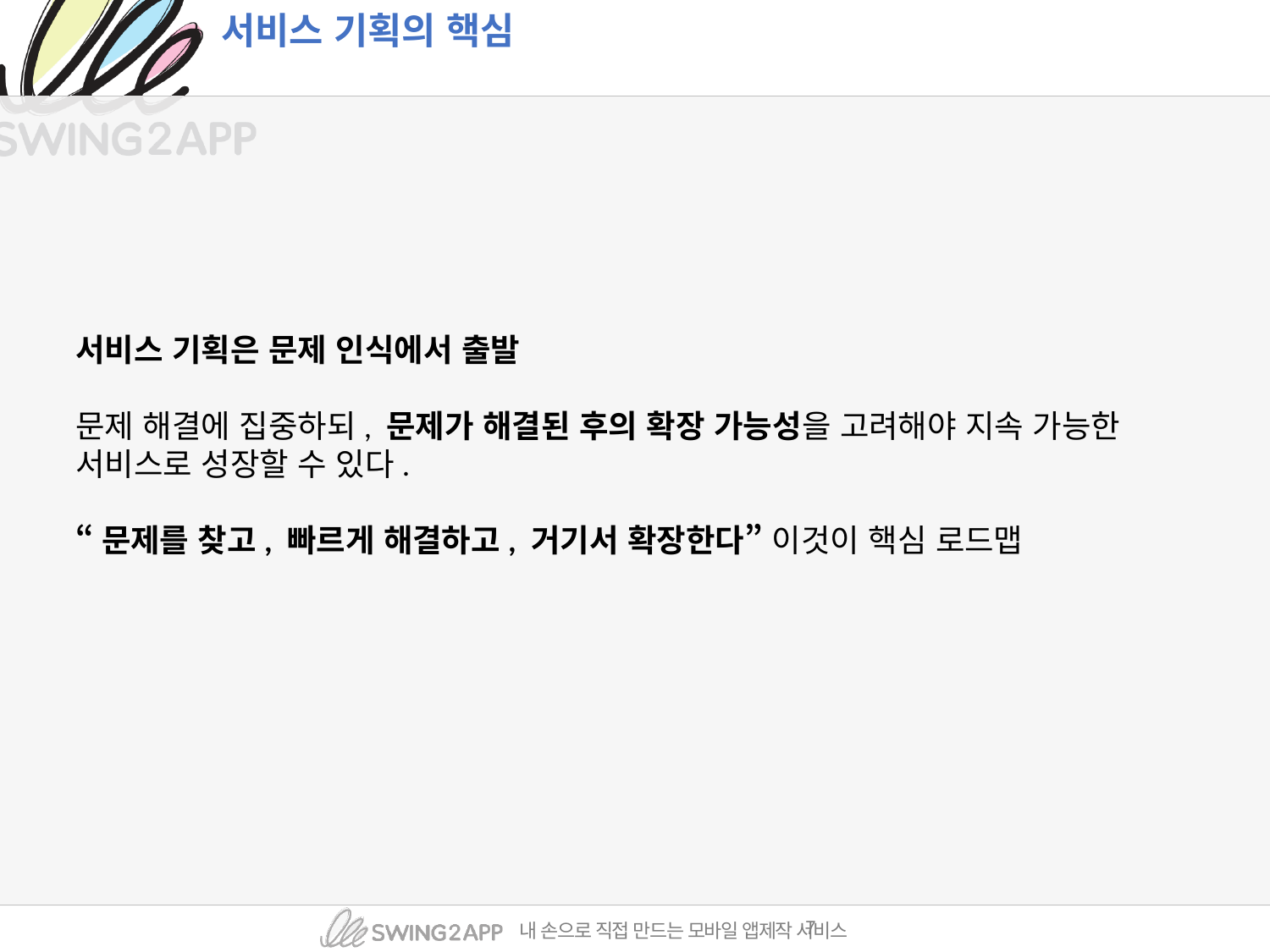

# 서비스 기획의 핵심
서비스 기획은 문제 인식에서 출발

문제 해결에 집중하되, 문제가 해결된 후의 확장 가능성을 고려해야 지속 가능한 서비스로 성장할 수 있다.

“문제를 찾고, 빠르게 해결하고, 거기서 확장한다” 이것이 핵심 로드맵